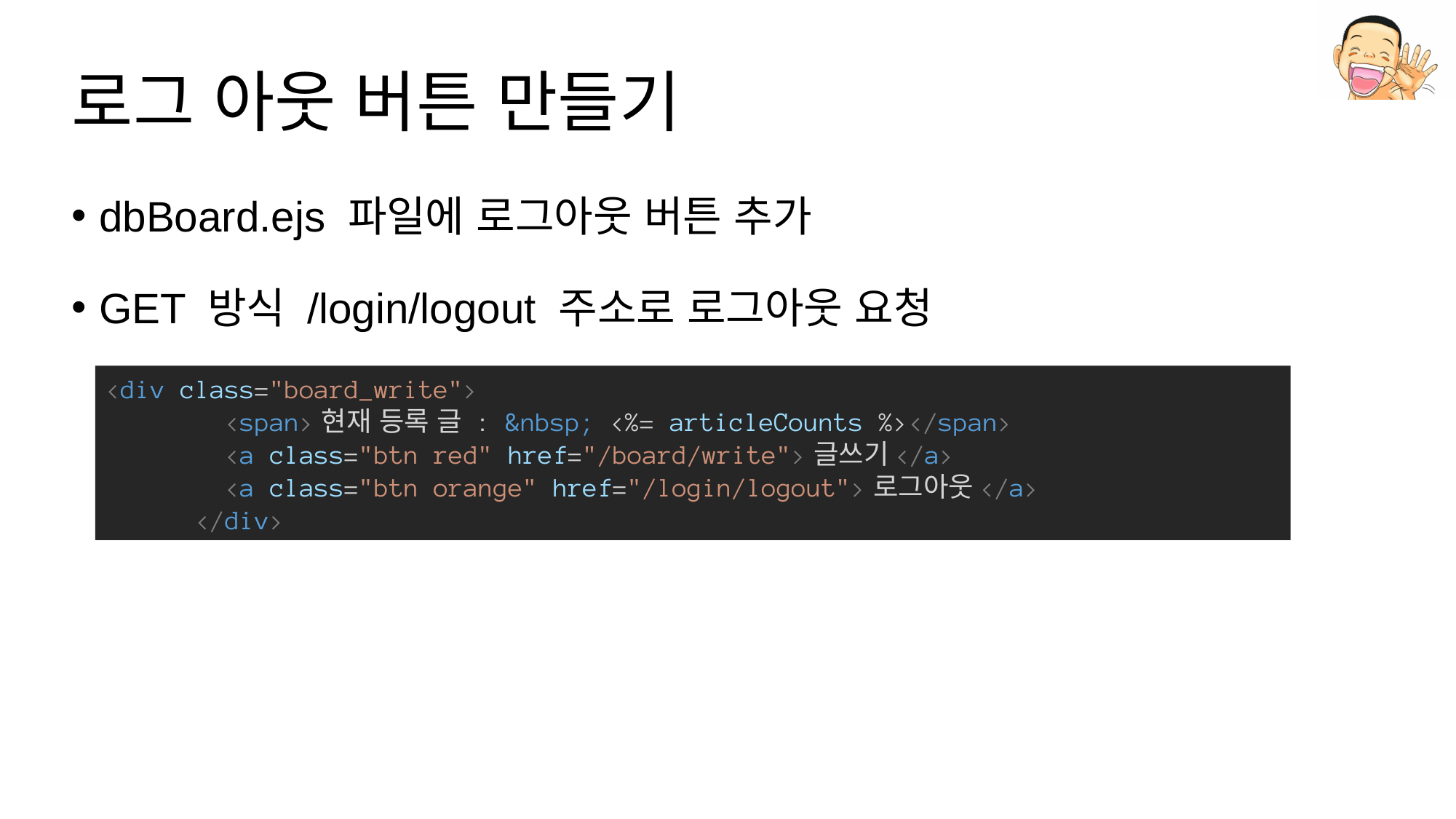

# 로그 아웃 버튼 만들기
dbBoard.ejs 파일에 로그아웃 버튼 추가
GET 방식 /login/logout 주소로 로그아웃 요청
<div class="board_write">
        <span>현재 등록 글 : &nbsp; <%= articleCounts %></span>
        <a class="btn red" href="/board/write">글쓰기</a>
        <a class="btn orange" href="/login/logout">로그아웃</a>
      </div>